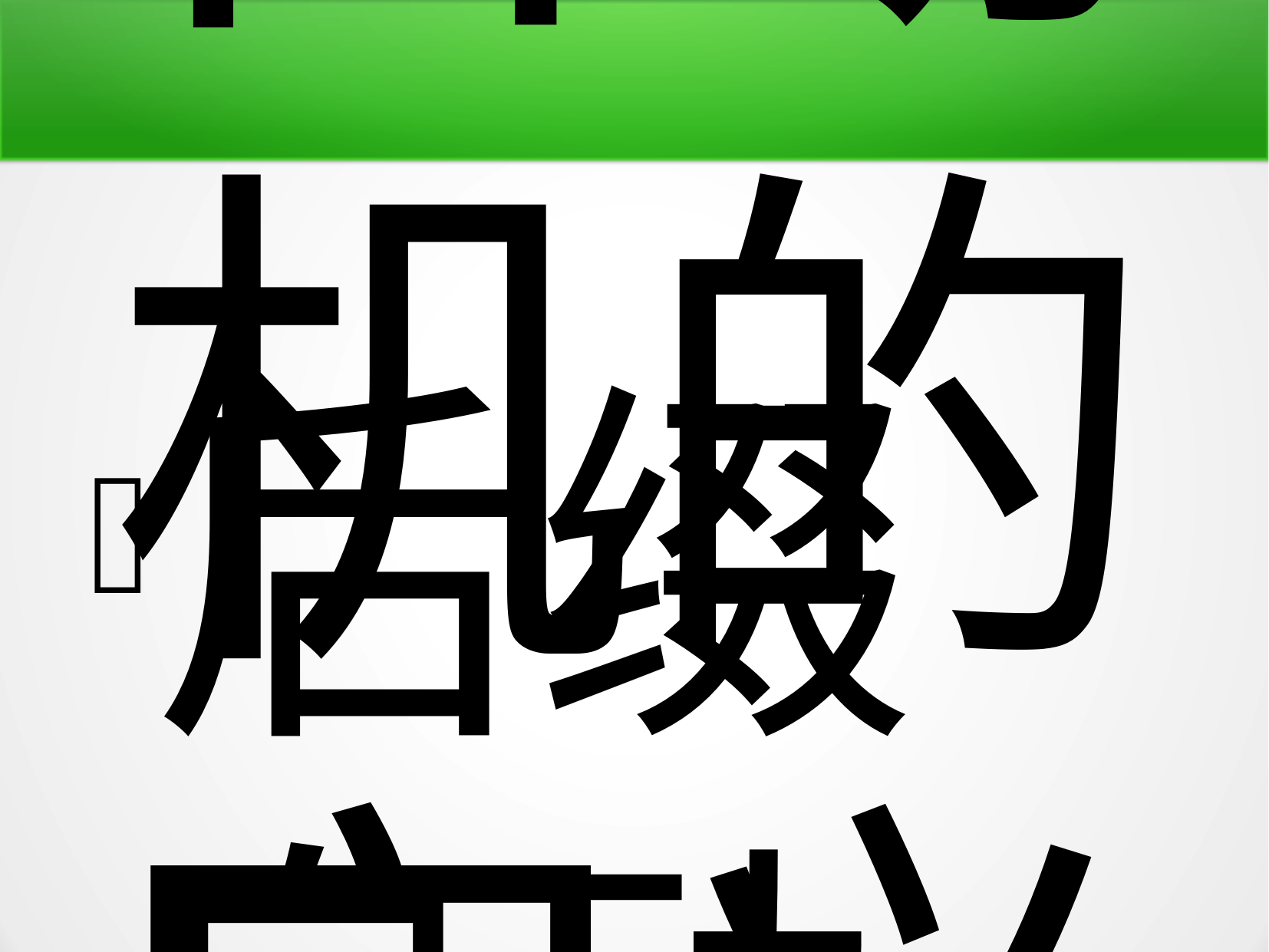

后缀自动机的定义
后缀自动机是一个能且仅能识别字符串S的所有后缀的自动机。
即SAM(x)==True当且仅当x是S的后缀